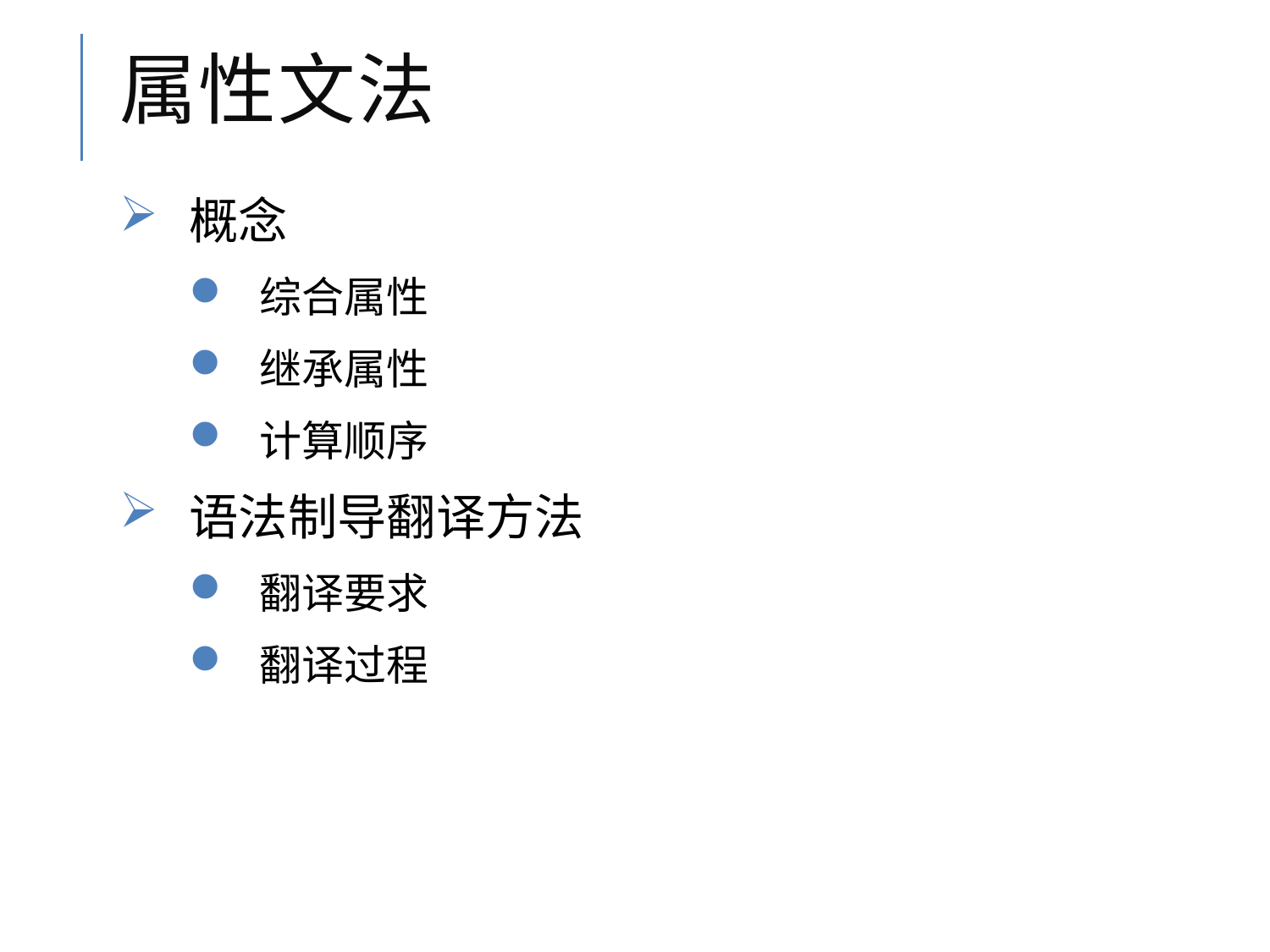

# 属性文法
概念
综合属性
继承属性
计算顺序
语法制导翻译方法
翻译要求
翻译过程

37